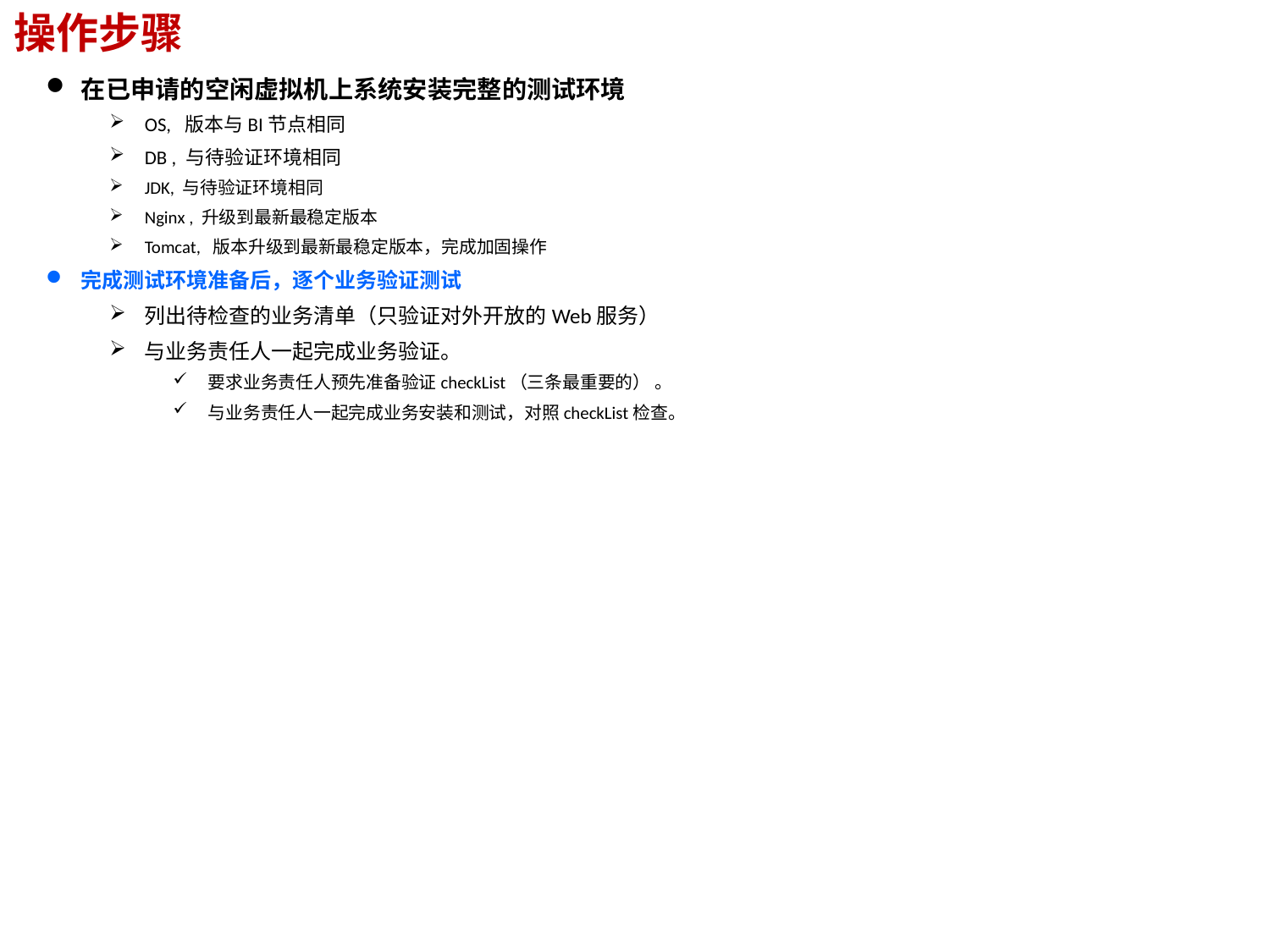

操作步骤
在已申请的空闲虚拟机上系统安装完整的测试环境
OS,  版本与BI节点相同
DB , 与待验证环境相同
JDK, 与待验证环境相同
Nginx , 升级到最新最稳定版本
Tomcat,  版本升级到最新最稳定版本，完成加固操作
完成测试环境准备后，逐个业务验证测试
列出待检查的业务清单（只验证对外开放的Web服务）
与业务责任人一起完成业务验证。
要求业务责任人预先准备验证checkList（三条最重要的） 。
与业务责任人一起完成业务安装和测试，对照checkList检查。